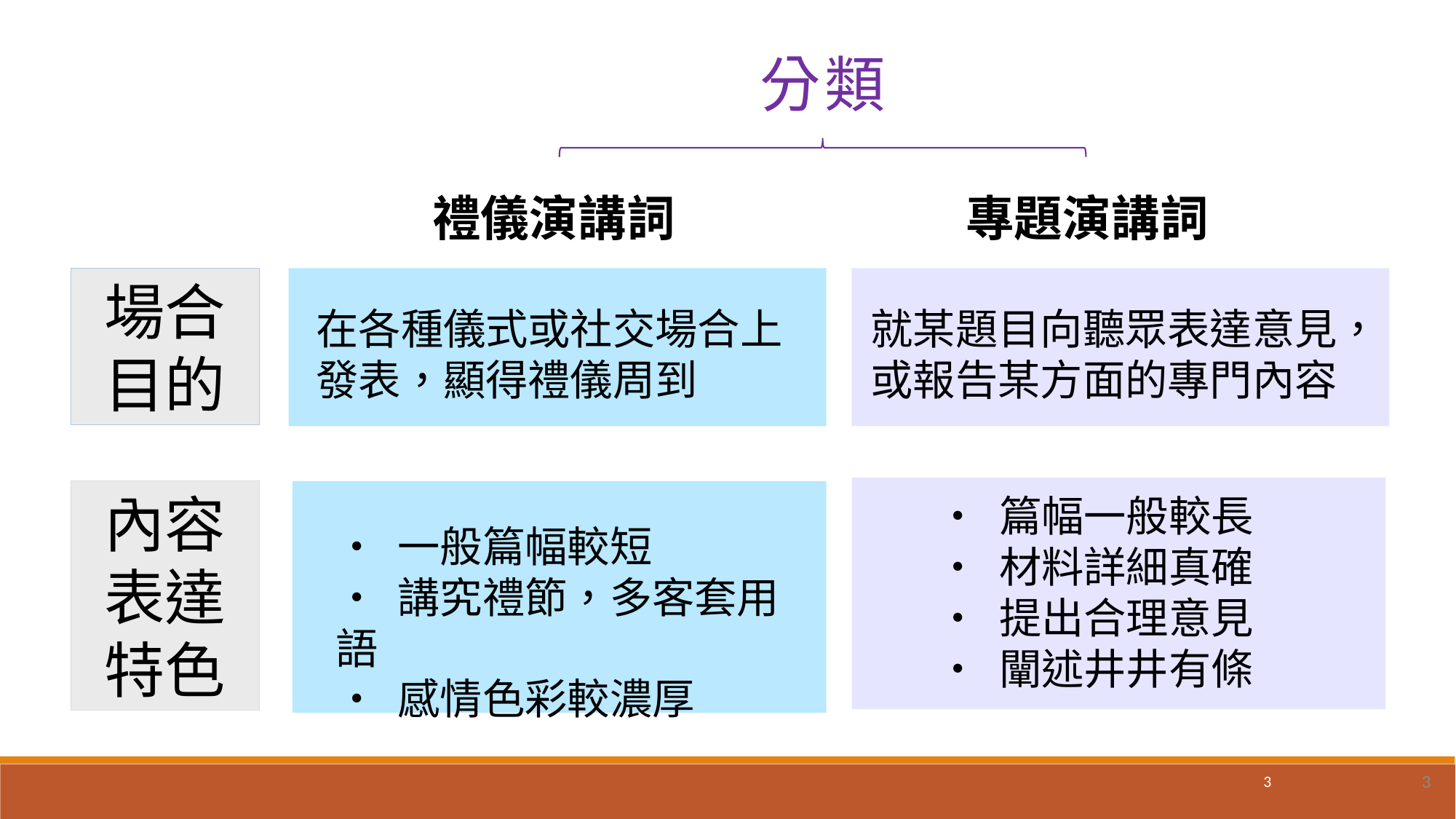

分類
禮儀演講詞
專題演講詞
場合
目的

在各種儀式或社交場合上發表，顯得禮儀周到
就某題目向聽眾表達意見，或報告某方面的專門內容

‧ 篇幅一般較長
‧ 材料詳細真確
‧ 提出合理意見
‧ 闡述井井有條
內容
表達
特色

‧ 一般篇幅較短
‧ 講究禮節，多客套用語
‧ 感情色彩較濃厚
3
3